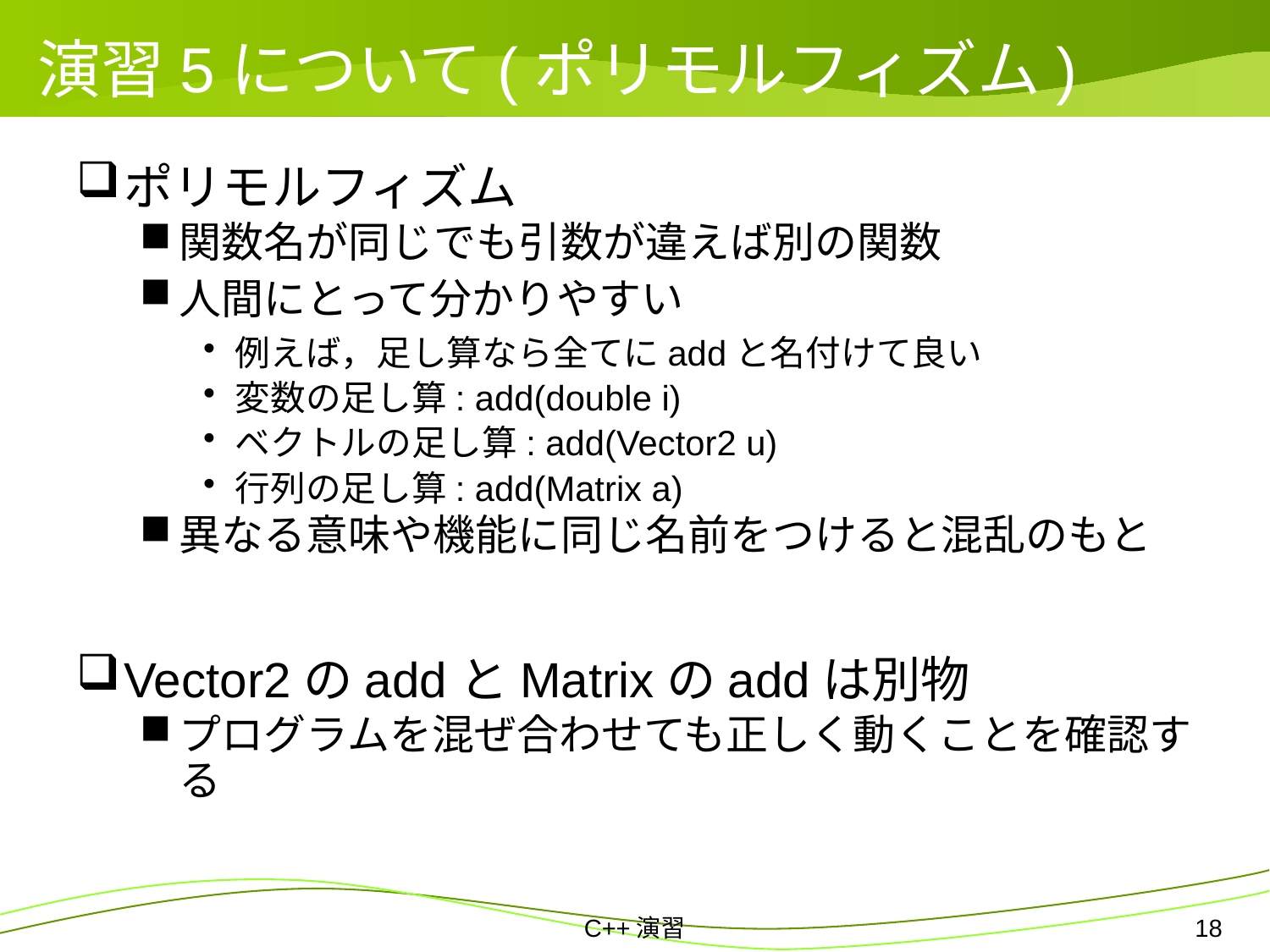

# 演習5について(ポリモルフィズム)
ポリモルフィズム
関数名が同じでも引数が違えば別の関数
人間にとって分かりやすい
例えば，足し算なら全てにaddと名付けて良い
変数の足し算: add(double i)
ベクトルの足し算: add(Vector2 u)
行列の足し算: add(Matrix a)
異なる意味や機能に同じ名前をつけると混乱のもと

Vector2のaddとMatrixのaddは別物
プログラムを混ぜ合わせても正しく動くことを確認する
C++演習
18